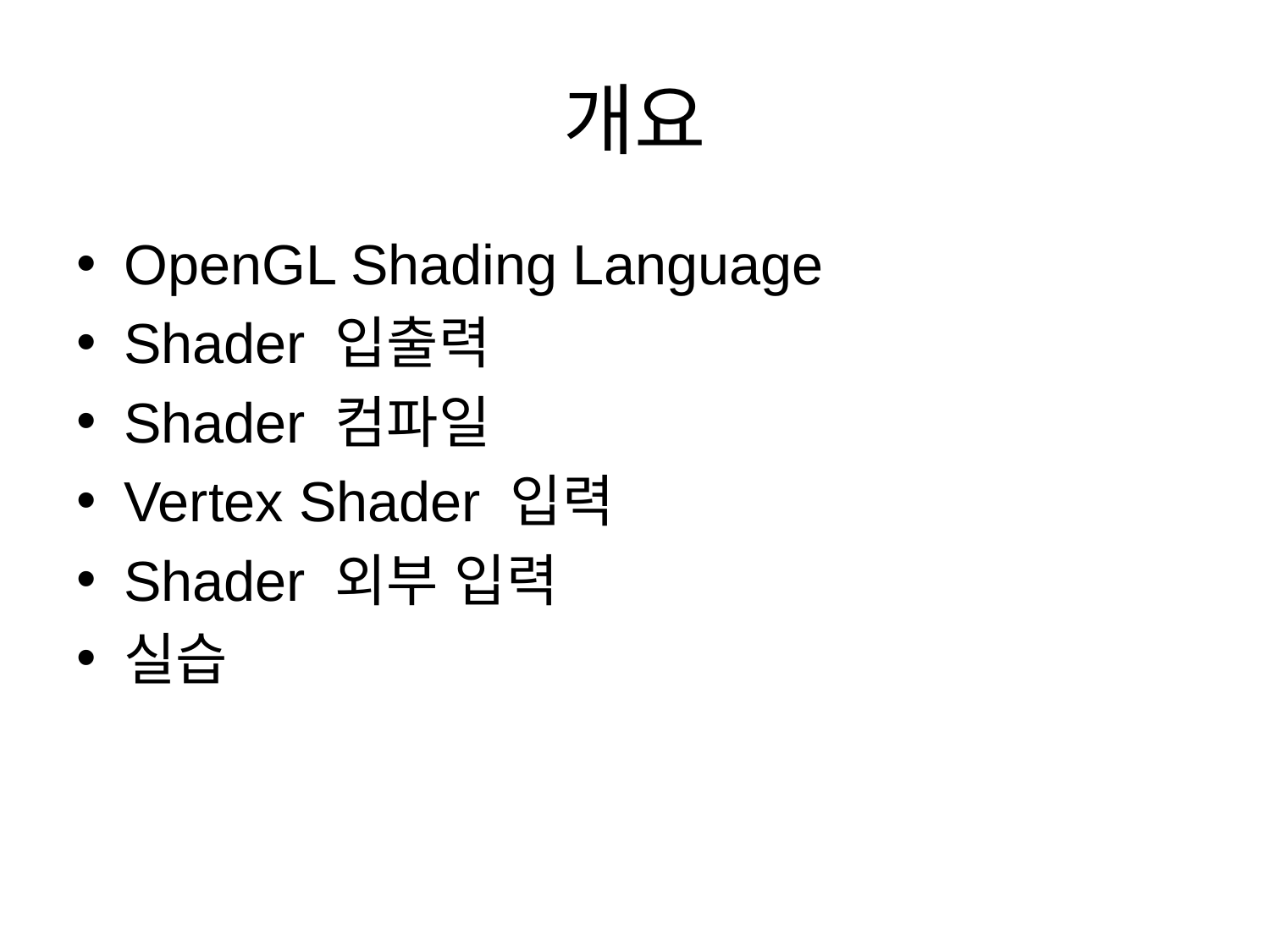

# 개요
OpenGL Shading Language
Shader 입출력
Shader 컴파일
Vertex Shader 입력
Shader 외부 입력
실습